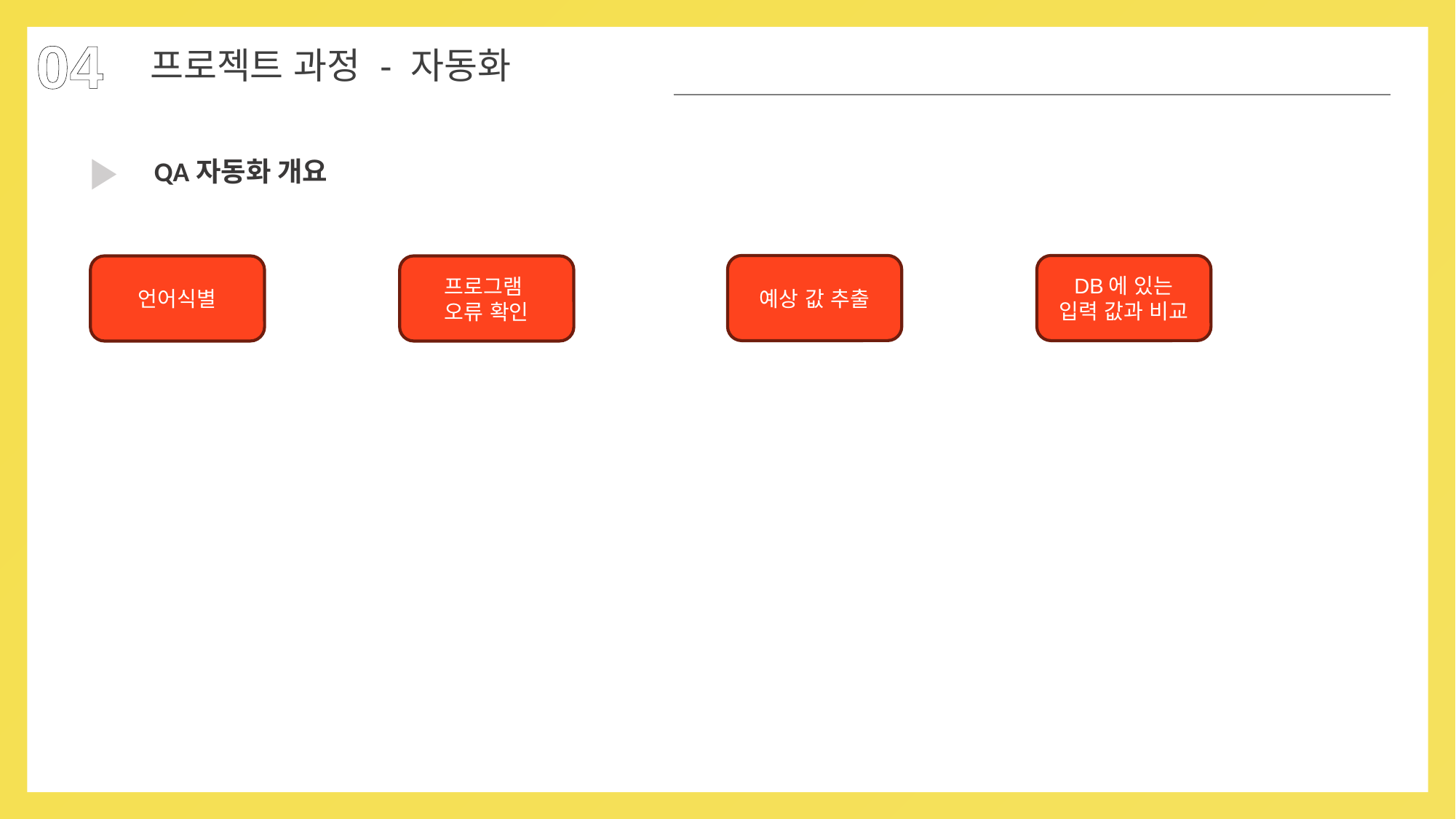

04
04

프로젝트 과정 - 자동화
▶
QA자동화 개요
예상 값 추출
DB에 있는 입력 값과 비교
언어식별
프로그램
오류 확인